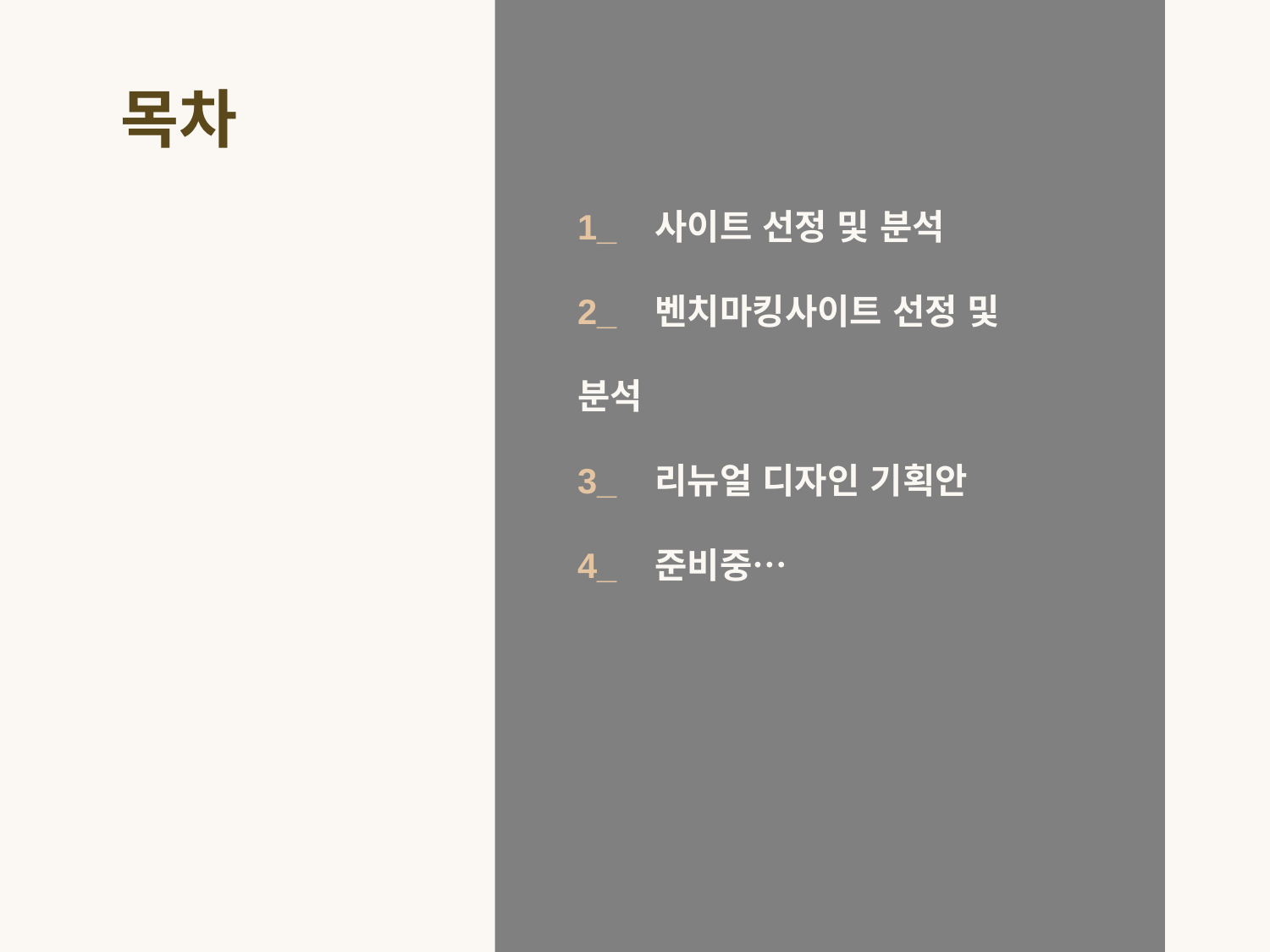

# 목차
1_   사이트 선정 및 분석
2_   벤치마킹사이트 선정 및 분석
3_   리뉴얼 디자인 기획안
4_   준비중…